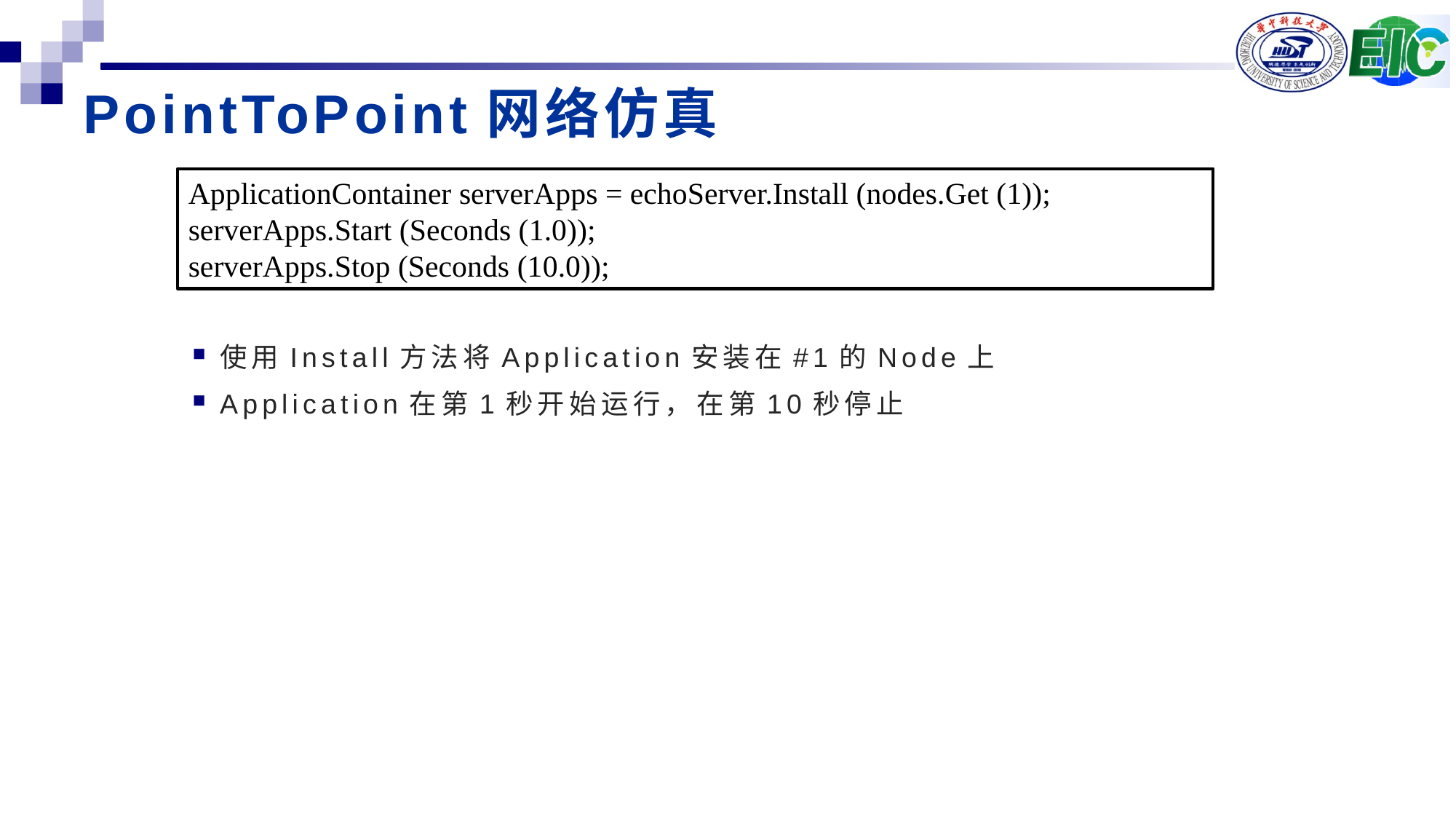

# PointToPoint网络仿真

使用Install方法将Application安装在#1的Node上
Application在第1秒开始运行，在第10秒停止
ApplicationContainer serverApps = echoServer.Install (nodes.Get (1));
serverApps.Start (Seconds (1.0));
serverApps.Stop (Seconds (10.0));